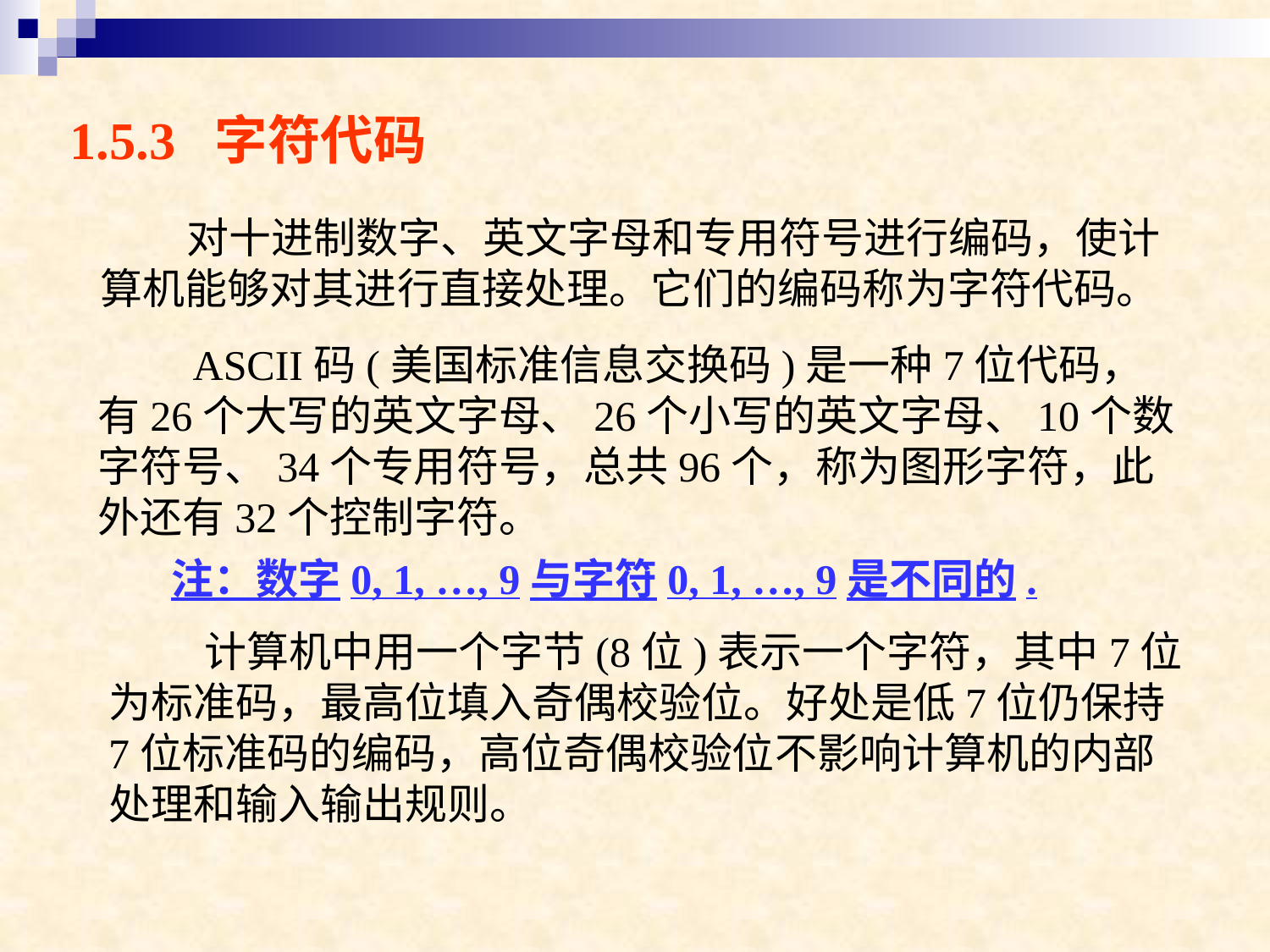

1.5.3  字符代码
        对十进制数字、英文字母和专用符号进行编码，使计算机能够对其进行直接处理。它们的编码称为字符代码。
         ASCII码(美国标准信息交换码)是一种7位代码，有26个大写的英文字母、26个小写的英文字母、10个数字符号、34个专用符号，总共96个，称为图形字符，此外还有32个控制字符。
注：数字0, 1, …, 9与字符0, 1, …, 9是不同的.
         计算机中用一个字节(8位)表示一个字符，其中7位为标准码，最高位填入奇偶校验位。好处是低7位仍保持7位标准码的编码，高位奇偶校验位不影响计算机的内部处理和输入输出规则。